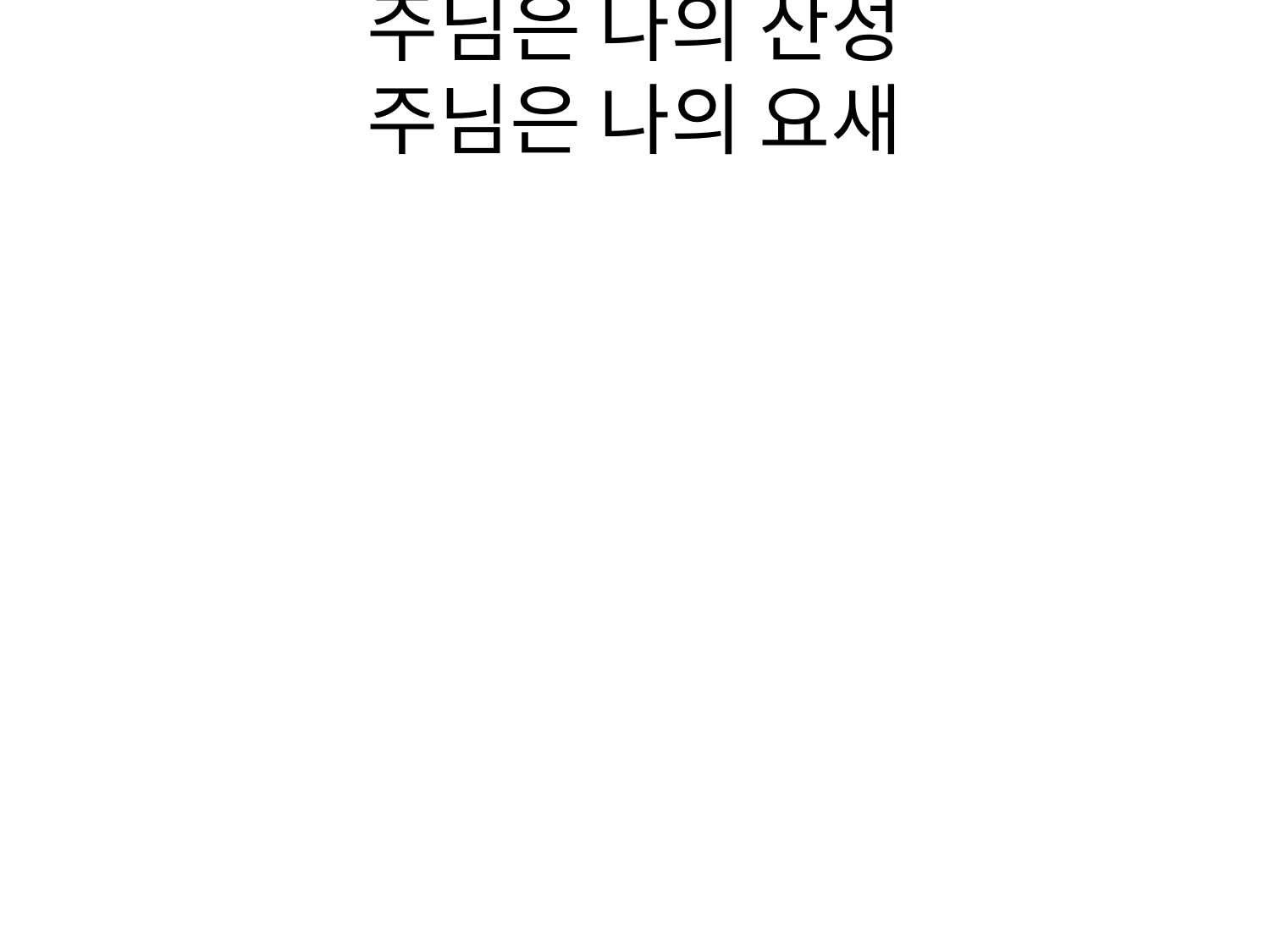

# 주님은 나의 산성
주님은 나의 요새